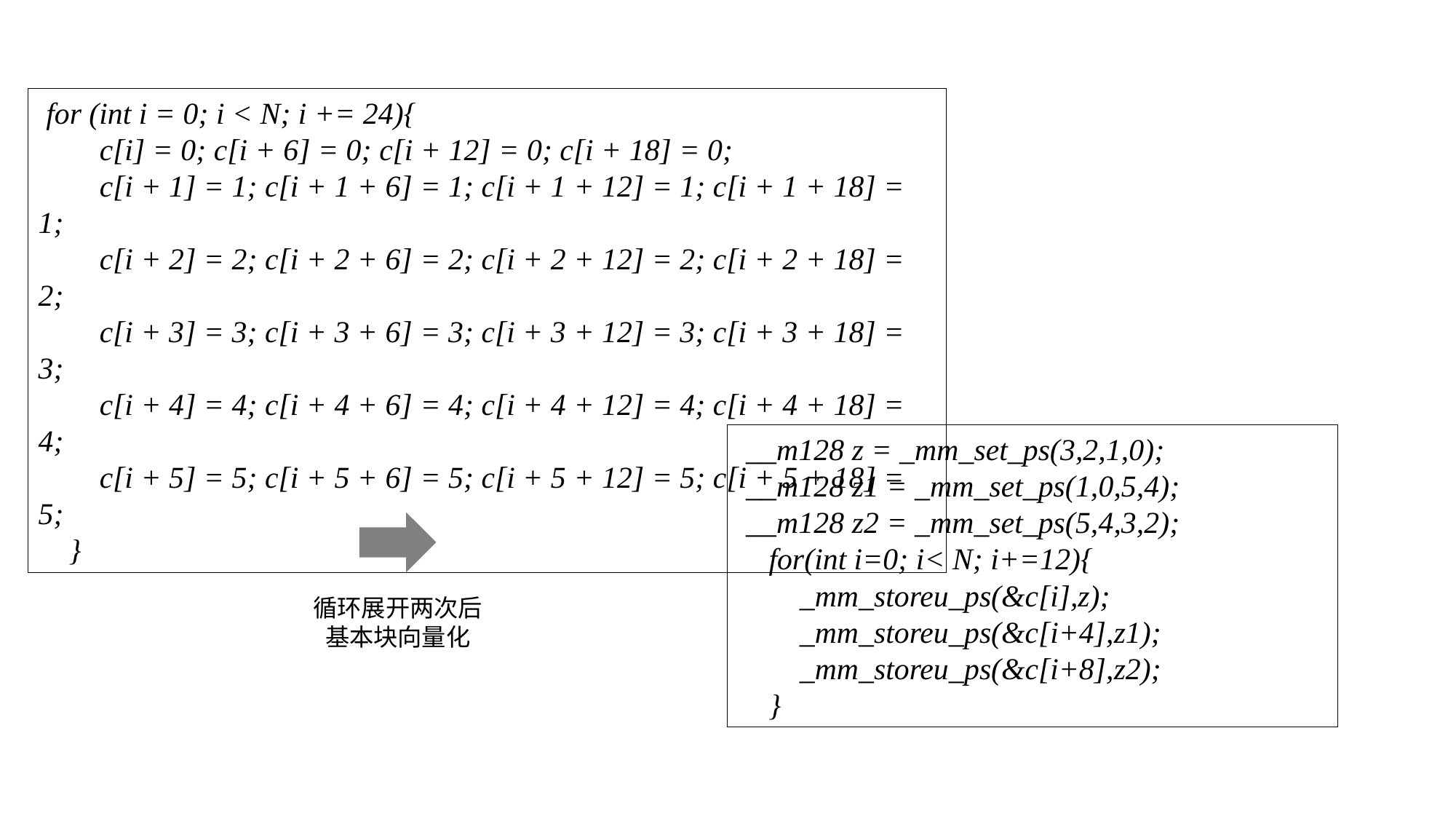

for (int i = 0; i < N; i += 24){
        c[i] = 0; c[i + 6] = 0; c[i + 12] = 0; c[i + 18] = 0;
        c[i + 1] = 1; c[i + 1 + 6] = 1; c[i + 1 + 12] = 1; c[i + 1 + 18] = 1;
        c[i + 2] = 2; c[i + 2 + 6] = 2; c[i + 2 + 12] = 2; c[i + 2 + 18] = 2;
        c[i + 3] = 3; c[i + 3 + 6] = 3; c[i + 3 + 12] = 3; c[i + 3 + 18] = 3;
        c[i + 4] = 4; c[i + 4 + 6] = 4; c[i + 4 + 12] = 4; c[i + 4 + 18] = 4;
        c[i + 5] = 5; c[i + 5 + 6] = 5; c[i + 5 + 12] = 5; c[i + 5 + 18] = 5;
    }
 __m128 z = _mm_set_ps(3,2,1,0);
 __m128 z1 = _mm_set_ps(1,0,5,4);
 __m128 z2 = _mm_set_ps(5,4,3,2);
    for(int i=0; i< N; i+=12){
        _mm_storeu_ps(&c[i],z);
        _mm_storeu_ps(&c[i+4],z1);
        _mm_storeu_ps(&c[i+8],z2);
    }

循环展开两次后基本块向量化